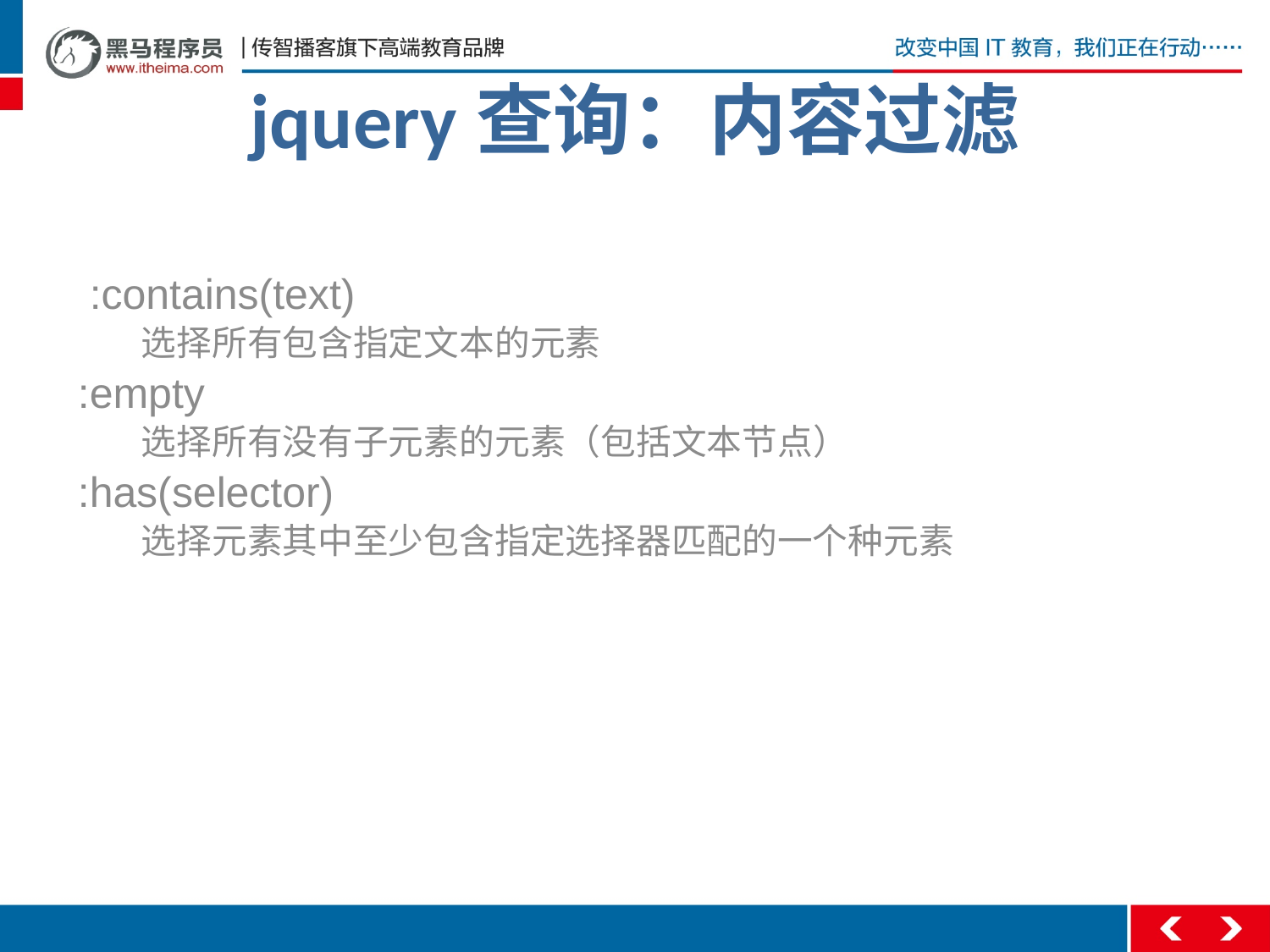

# jquery查询：内容过滤
 :contains(text)
选择所有包含指定文本的元素
:empty
选择所有没有子元素的元素（包括文本节点）
:has(selector)
选择元素其中至少包含指定选择器匹配的一个种元素